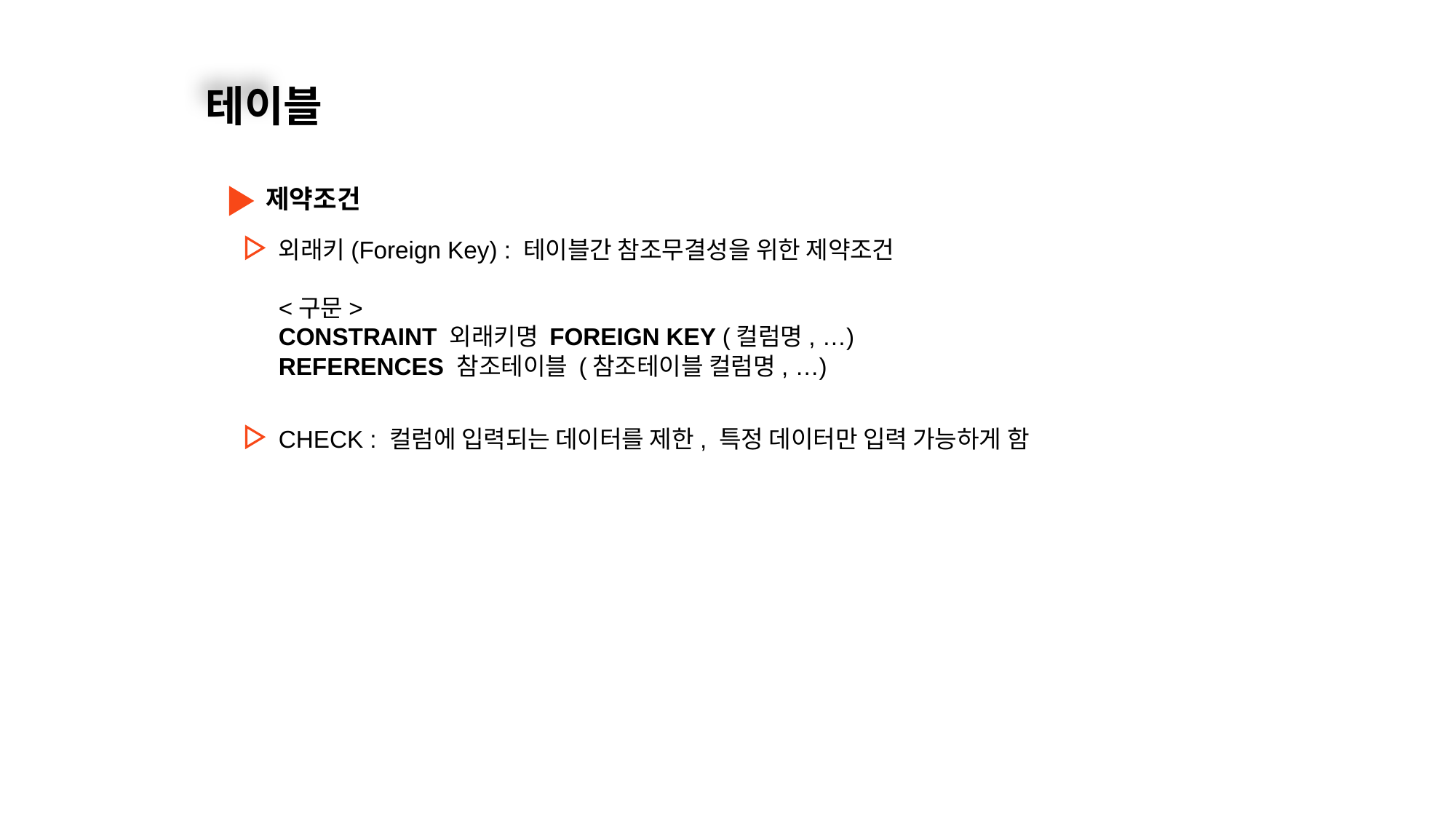

02
테이블

제약조건

외래키(Foreign Key) : 테이블간 참조무결성을 위한 제약조건

<구문>
CONSTRAINT 외래키명 FOREIGN KEY (컬럼명, …)
REFERENCES 참조테이블 (참조테이블 컬럼명, …)

CHECK : 컬럼에 입력되는 데이터를 제한, 특정 데이터만 입력 가능하게 함